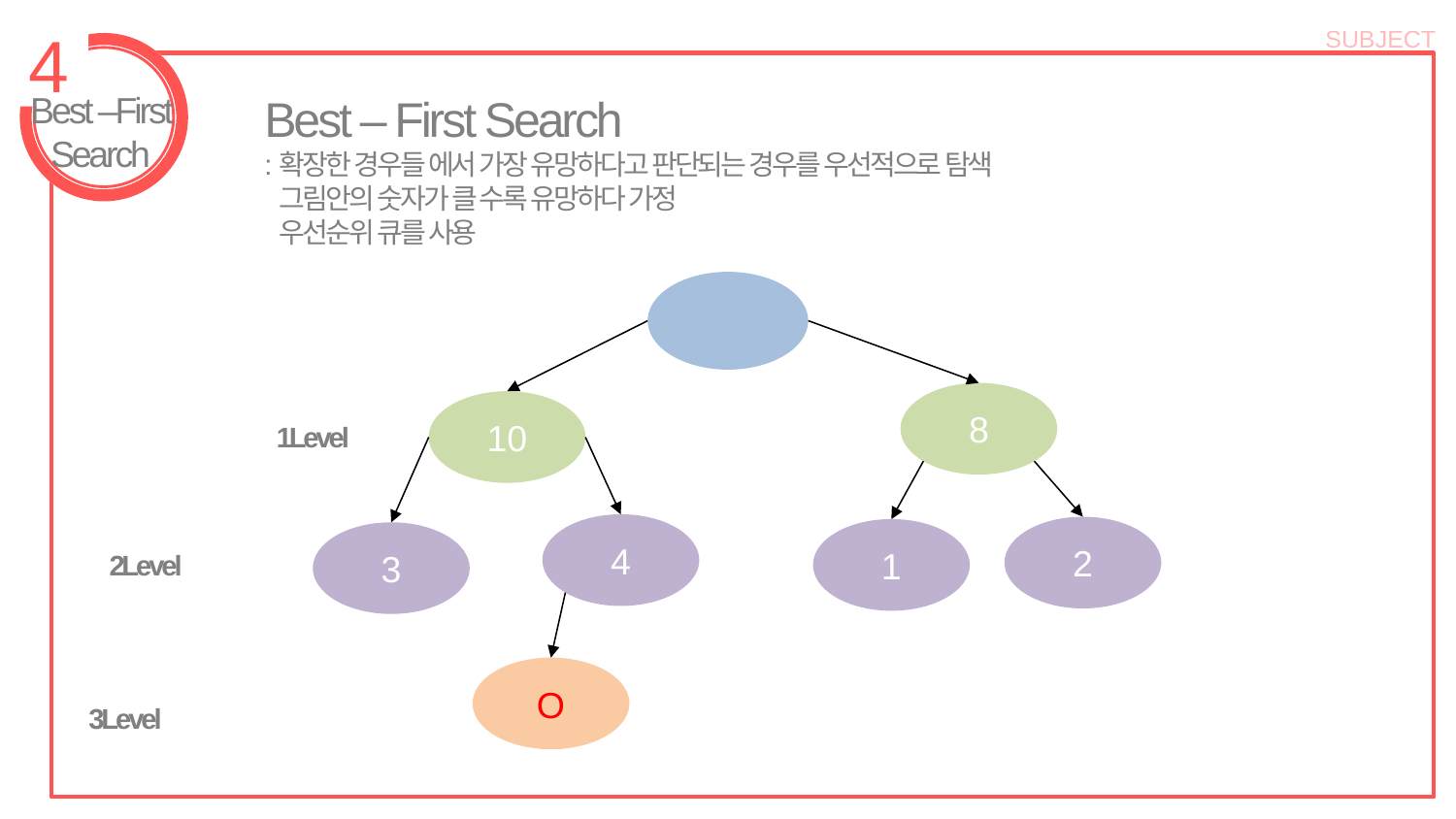

4
SUBJECT
Best –First Search
Best – First Search
:확장한 경우들 에서 가장 유망하다고 판단되는 경우를 우선적으로 탐색
 그림안의 숫자가 클 수록 유망하다 가정
 우선순위 큐를 사용

8
10
1Level
4
2
1
3
2Level
O
3Level